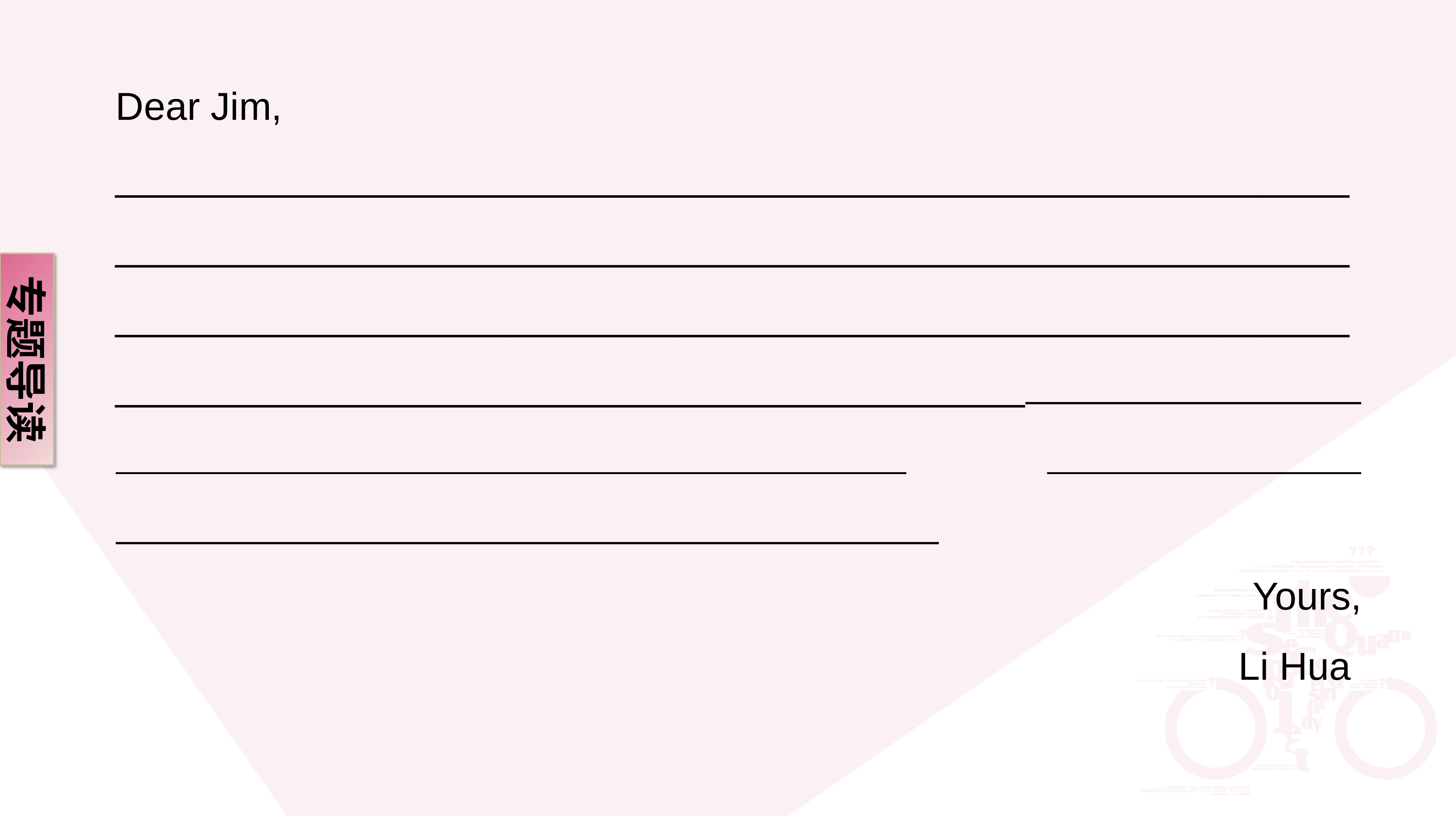

Dear Jim,
_____________________________________________________________________________________________________________________________________________________________________________________________________________________
Yours,
Li Hua
专题导读